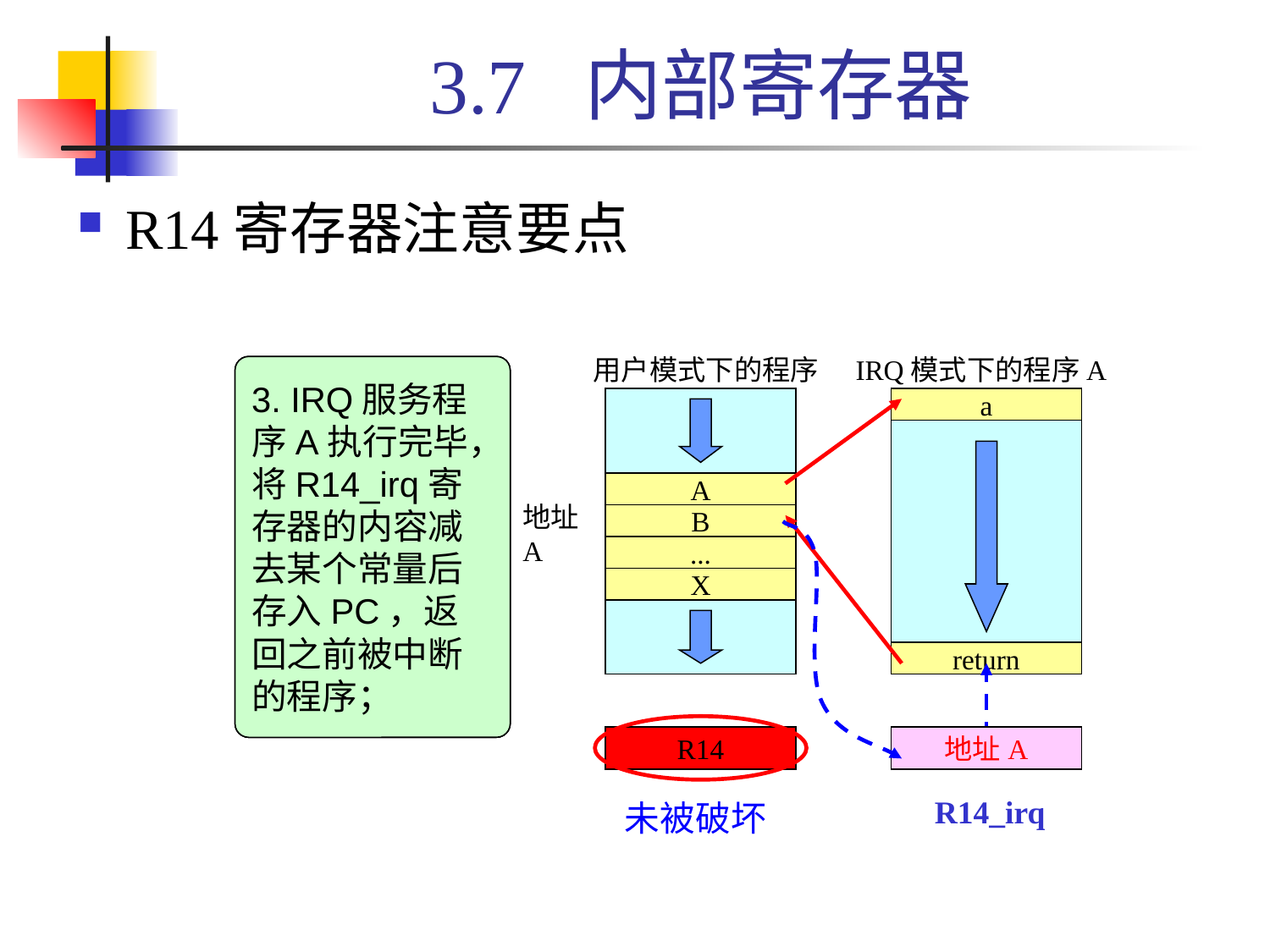

# 3.7  内部寄存器
R14寄存器注意要点
用户模式下的程序
IRQ模式下的程序A

R14
R14_irq
1.执行用户模式下的程序；
2.发生IRQ中断，硬件将某个地址存入IRQ模式下的R14_irq寄存器，用户模式下的R14没有被破坏；
3. IRQ服务程序A执行完毕，将R14_irq寄存器的内容减去某个常量后存入PC，返回之前被中断的程序；
a

A
地址A
B
...
X

return

地址A
R14_irq
未被破坏